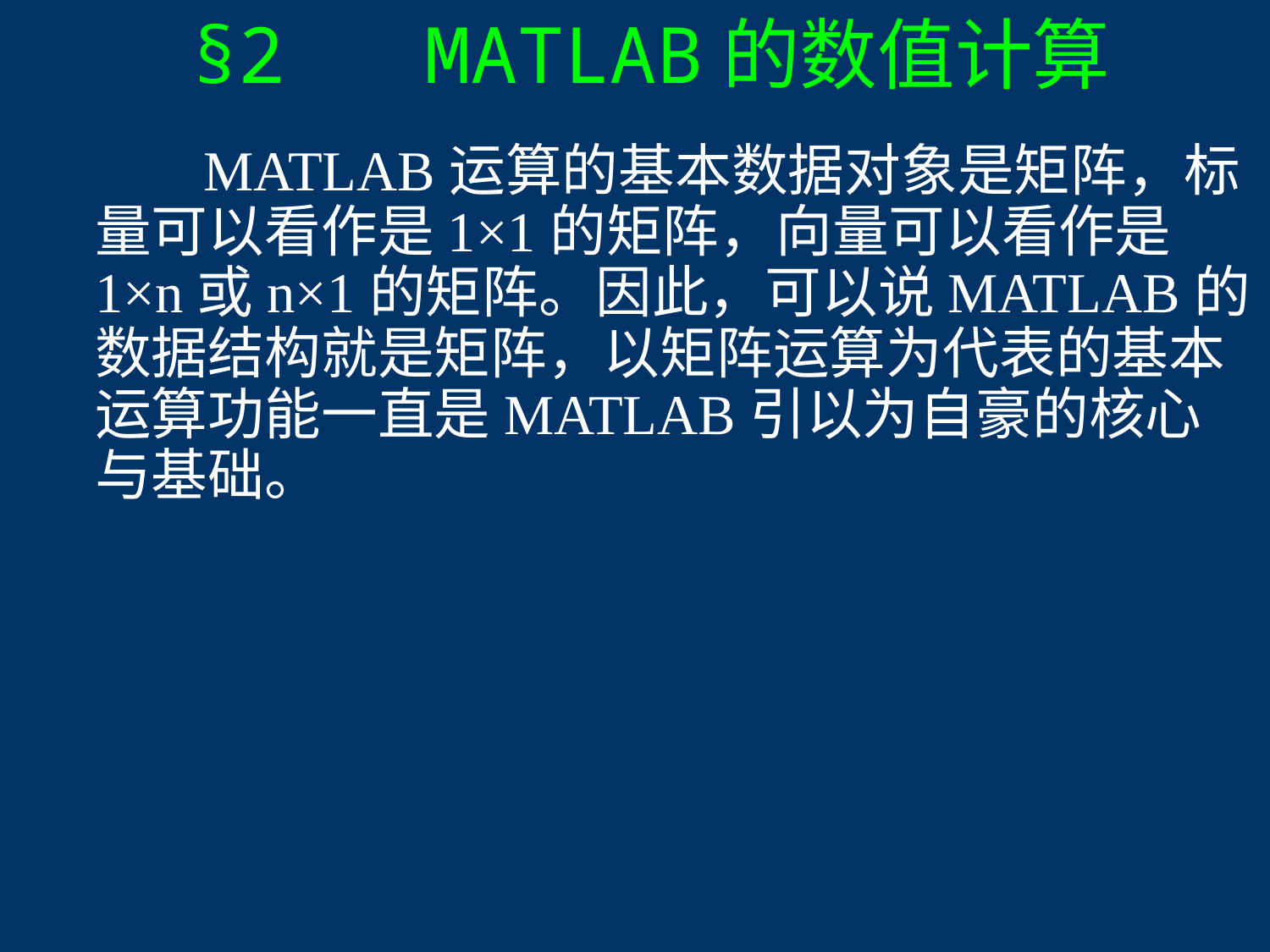

§2   MATLAB的数值计算
           MATLAB运算的基本数据对象是矩阵，标量可以看作是1×1的矩阵，向量可以看作是1×n或n×1的矩阵。因此，可以说MATLAB的数据结构就是矩阵，以矩阵运算为代表的基本运算功能一直是MATLAB引以为自豪的核心与基础。